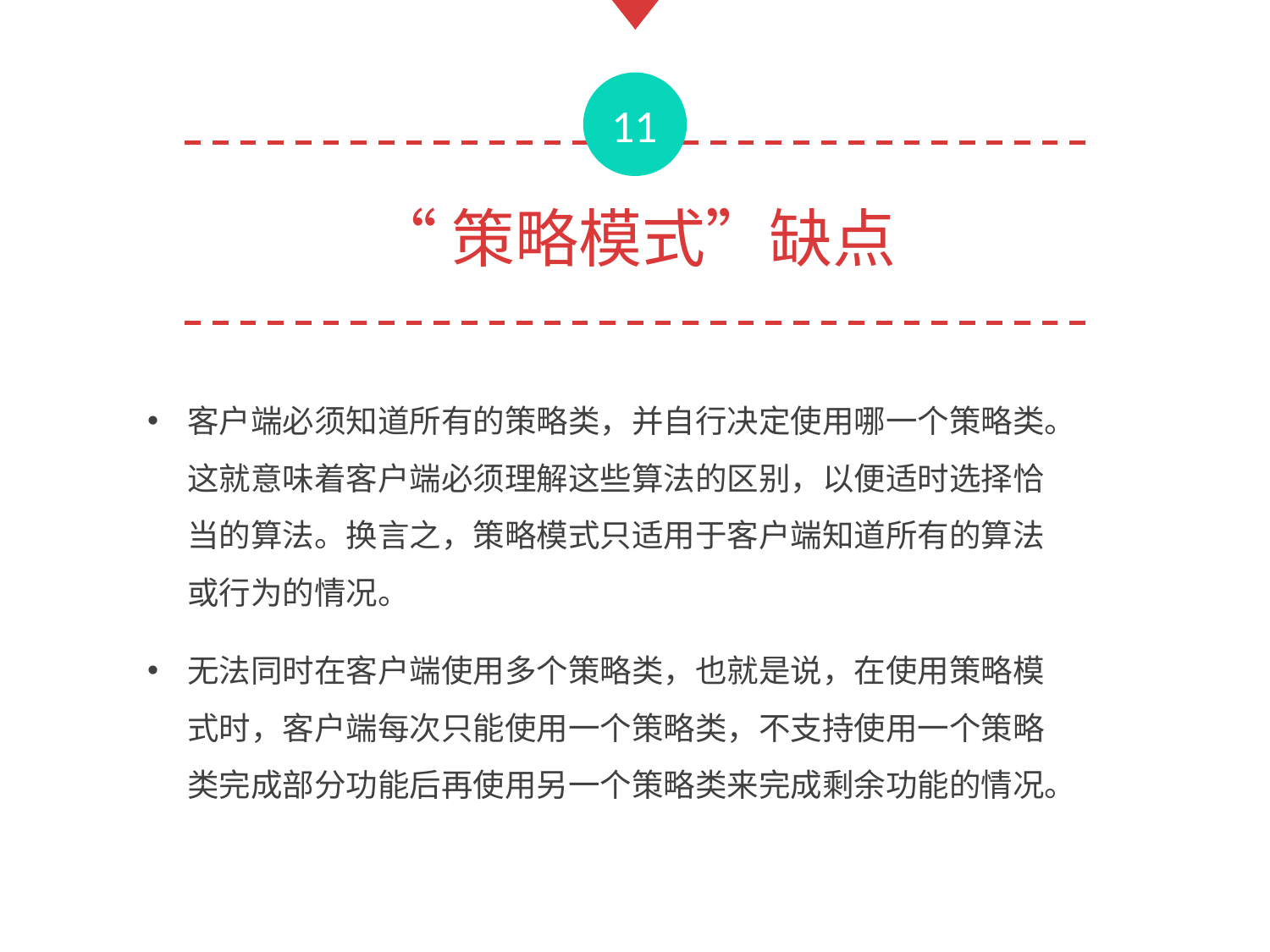

11
“策略模式”缺点
客户端必须知道所有的策略类，并自行决定使用哪一个策略类。这就意味着客户端必须理解这些算法的区别，以便适时选择恰当的算法。换言之，策略模式只适用于客户端知道所有的算法或行为的情况。
无法同时在客户端使用多个策略类，也就是说，在使用策略模式时，客户端每次只能使用一个策略类，不支持使用一个策略类完成部分功能后再使用另一个策略类来完成剩余功能的情况。